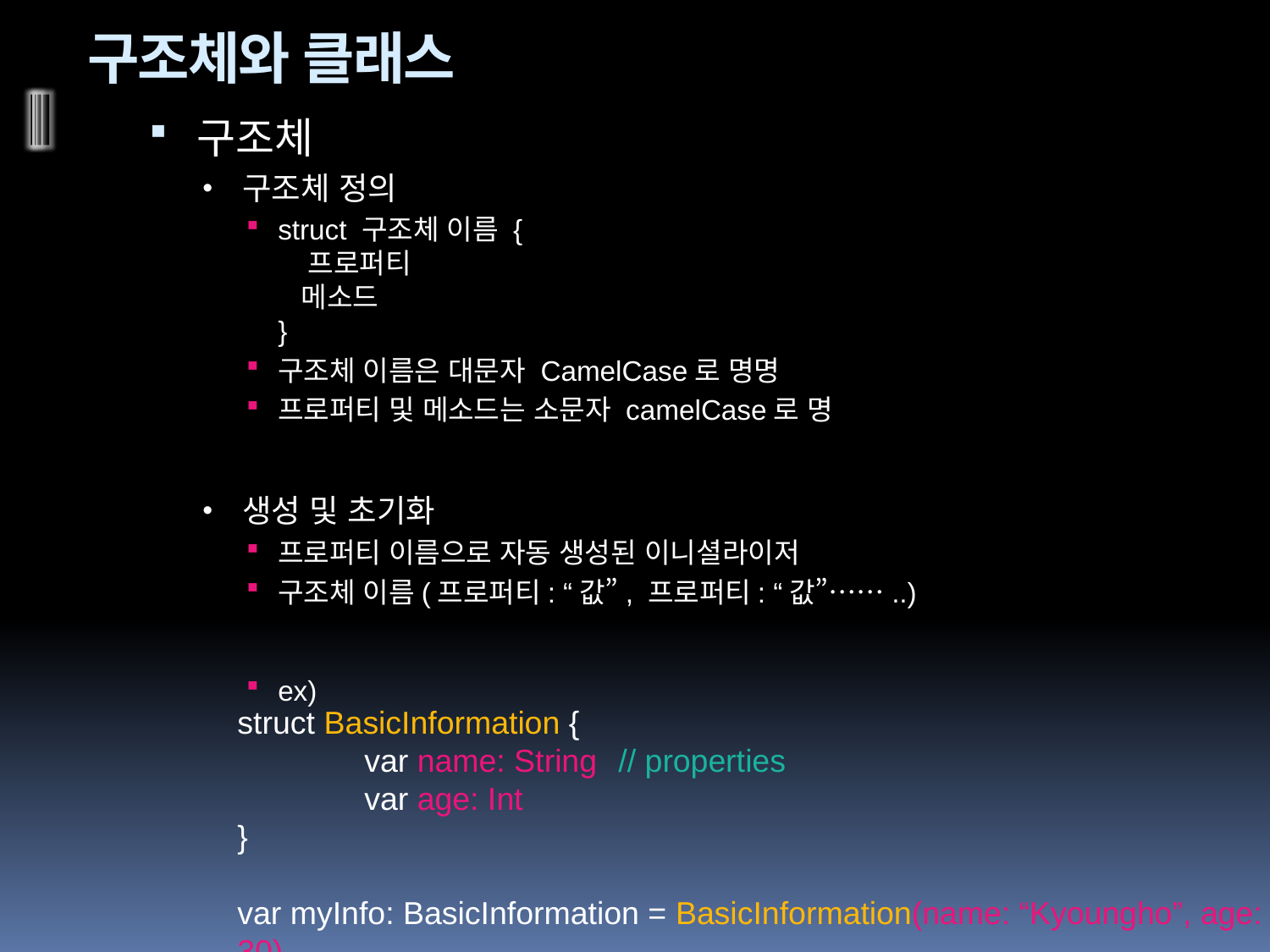

# 구조체와 클래스
구조체
구조체 정의
struct 구조체 이름 {
   프로퍼티
   메소드
}
구조체 이름은 대문자 CamelCase로 명명
프로퍼티 및 메소드는 소문자 camelCase로 명

생성 및 초기화
프로퍼티 이름으로 자동 생성된 이니셜라이저
구조체 이름(프로퍼티: “값”, 프로퍼티: “값”……..)

ex)

struct BasicInformation {
	var name: String	// properties
	var age: Int
}

var myInfo: BasicInformation = BasicInformation(name: “Kyoungho”, age: 30)